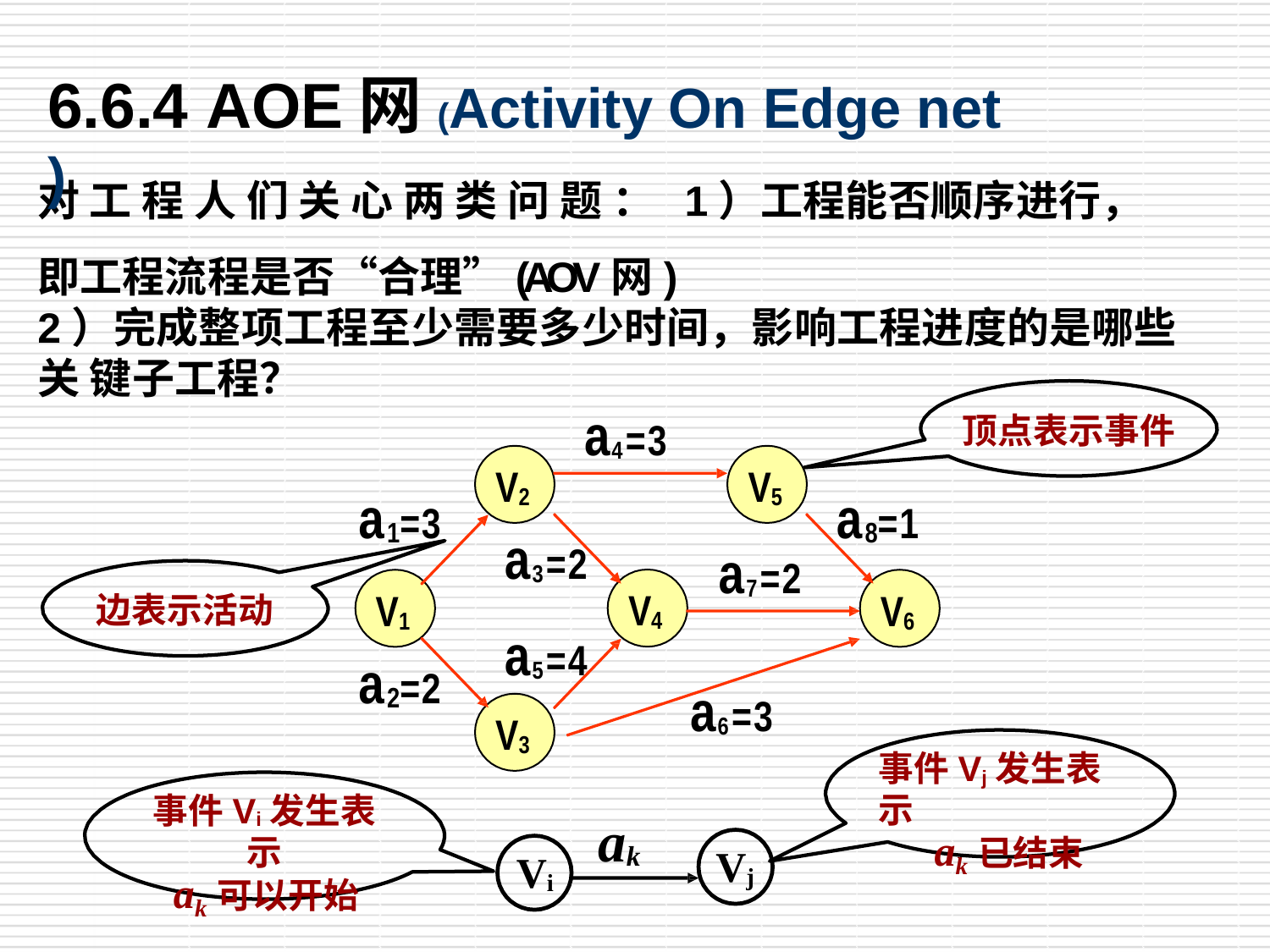

# 6.6.4 AOE网(Activity On Edge net )
对 工 程 人 们 关 心 两 类 问 题 ：  1）工程能否顺序进行，即工程流程是否“合理”(AOV网)
2）完成整项工程至少需要多少时间，影响工程进度的是哪些关 键子工程？

a4=3
顶点表示事件
V5
a7=2

V2
a3=2
a5=4
V3

a =3
a =1
1
8

V4
V1
V6
边表示活动

a =2
a6=3
2

事件Vj发生表示
ak已结束

事件Vi发生表示
ak可以开始
a

k
Vj
Vi